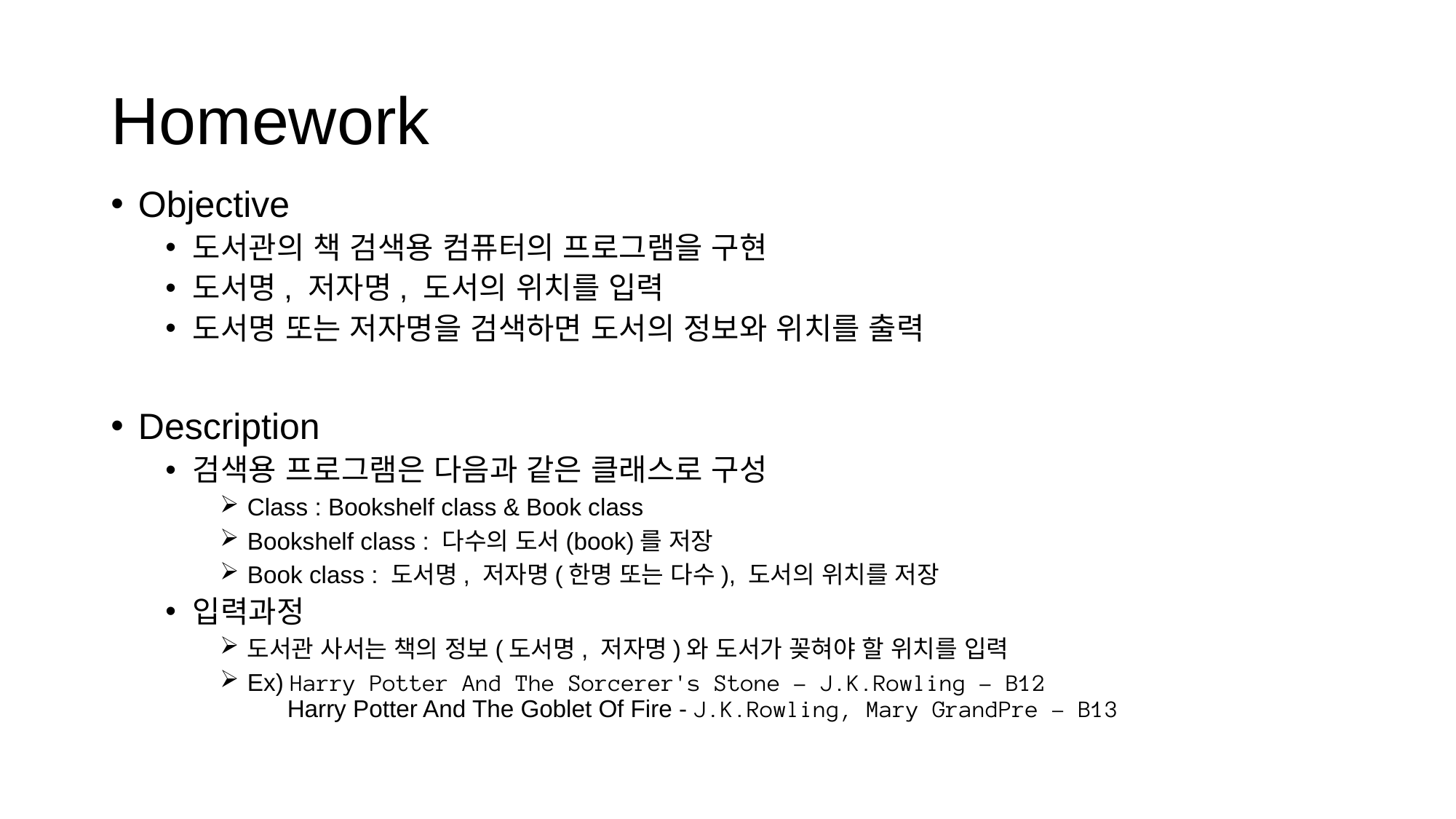

# Homework
Objective
도서관의 책 검색용 컴퓨터의 프로그램을 구현
도서명, 저자명, 도서의 위치를 입력
도서명 또는 저자명을 검색하면 도서의 정보와 위치를 출력

Description
검색용 프로그램은 다음과 같은 클래스로 구성
Class : Bookshelf class & Book class
Bookshelf class : 다수의 도서(book)를 저장
Book class : 도서명, 저자명(한명 또는 다수), 도서의 위치를 저장
입력과정
도서관 사서는 책의 정보(도서명, 저자명)와 도서가 꽂혀야 할 위치를 입력
Ex) Harry Potter And The Sorcerer's Stone - J.K.Rowling - B12
   Harry Potter And The Goblet Of Fire - J.K.Rowling, Mary GrandPre – B13